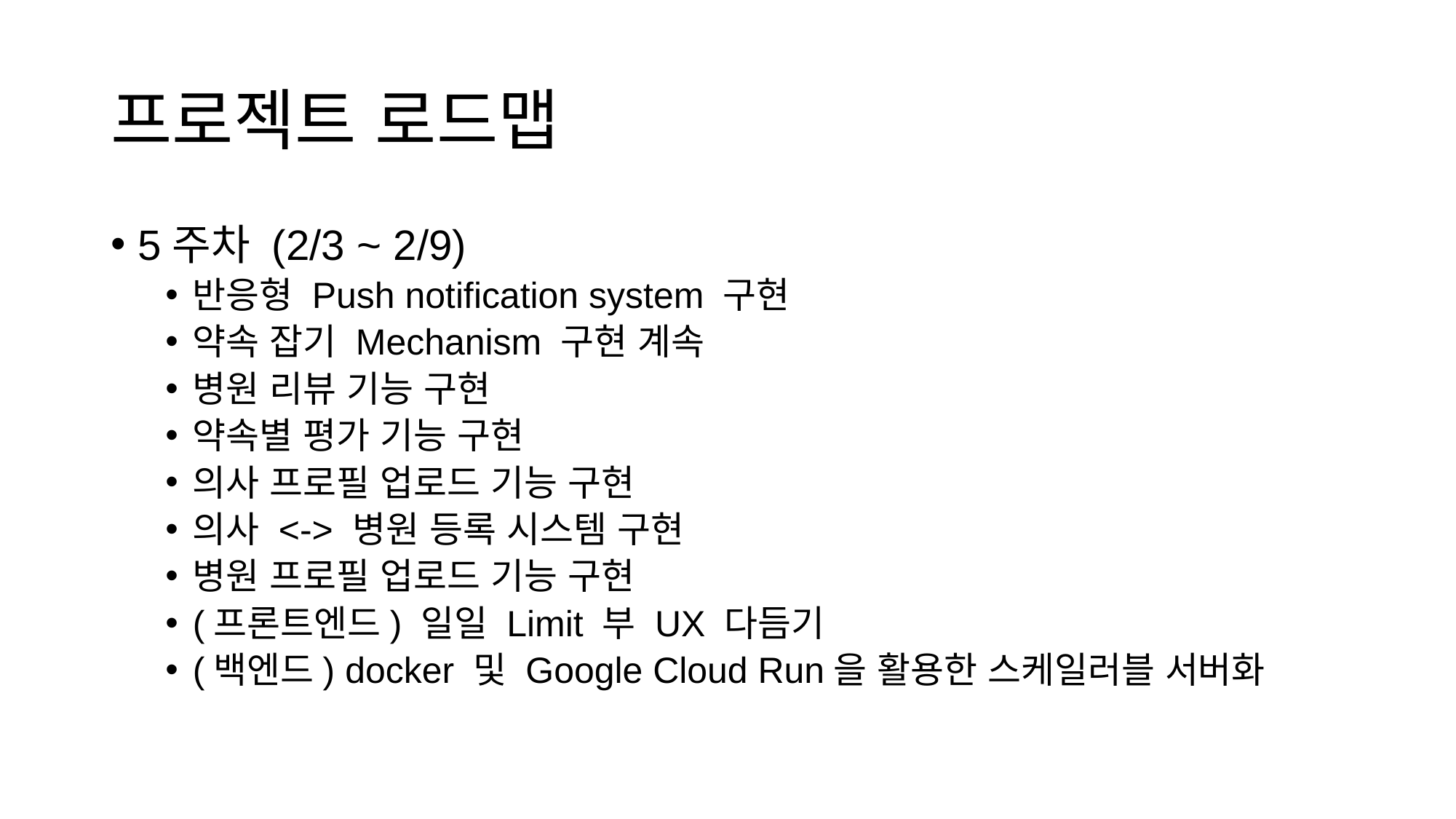

# 프로젝트 로드맵
5주차 (2/3 ~ 2/9)
반응형 Push notification system 구현
약속 잡기 Mechanism 구현 계속
병원 리뷰 기능 구현
약속별 평가 기능 구현
의사 프로필 업로드 기능 구현
의사 <-> 병원 등록 시스템 구현
병원 프로필 업로드 기능 구현
(프론트엔드) 일일 Limit 부 UX 다듬기
(백엔드) docker 및 Google Cloud Run을 활용한 스케일러블 서버화